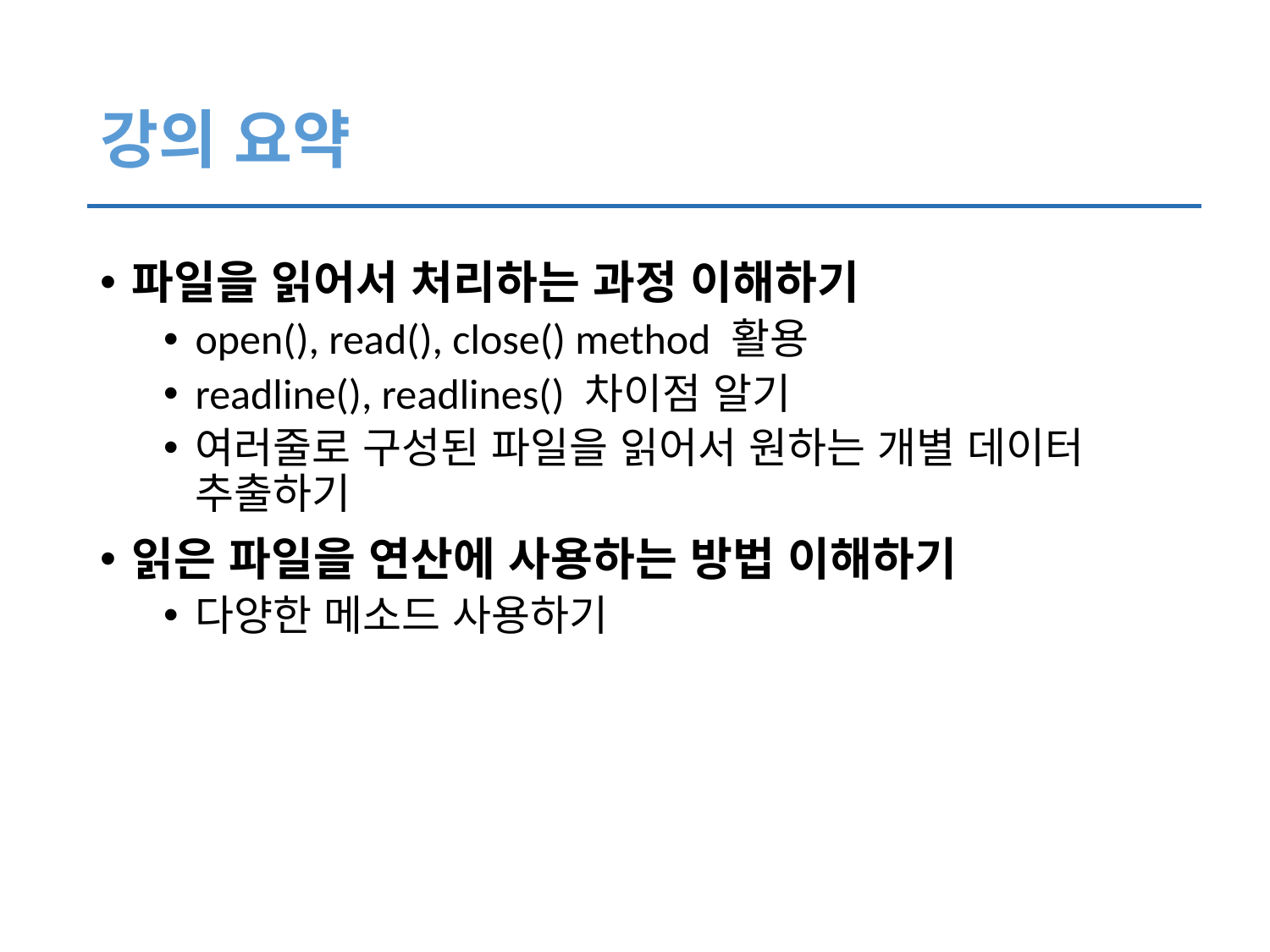

# 강의 요약

파일을 읽어서 처리하는 과정 이해하기
open(), read(), close() method 활용
readline(), readlines() 차이점 알기
여러줄로 구성된 파일을 읽어서 원하는 개별 데이터 추출하기
읽은 파일을 연산에 사용하는 방법 이해하기
다양한 메소드 사용하기